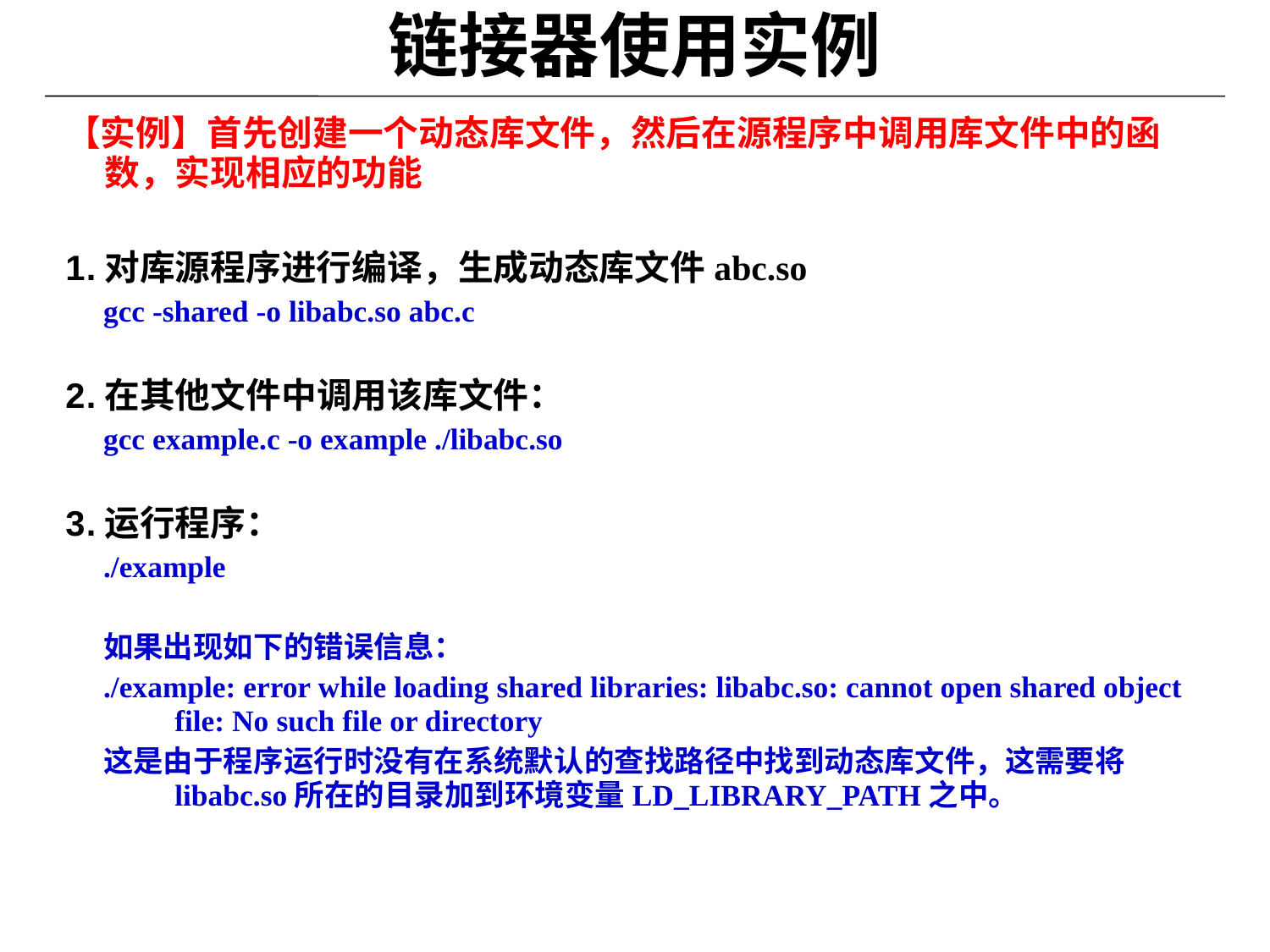

# 链接器使用实例
【实例】首先创建一个动态库文件，然后在源程序中调用库文件中的函数，实现相应的功能

对库源程序进行编译，生成动态库文件abc.so
gcc -shared -o libabc.so abc.c

在其他文件中调用该库文件：
gcc example.c -o example ./libabc.so

运行程序：
./example

如果出现如下的错误信息：
./example: error while loading shared libraries: libabc.so: cannot open shared object file: No such file or directory
这是由于程序运行时没有在系统默认的查找路径中找到动态库文件，这需要将libabc.so所在的目录加到环境变量LD_LIBRARY_PATH之中。